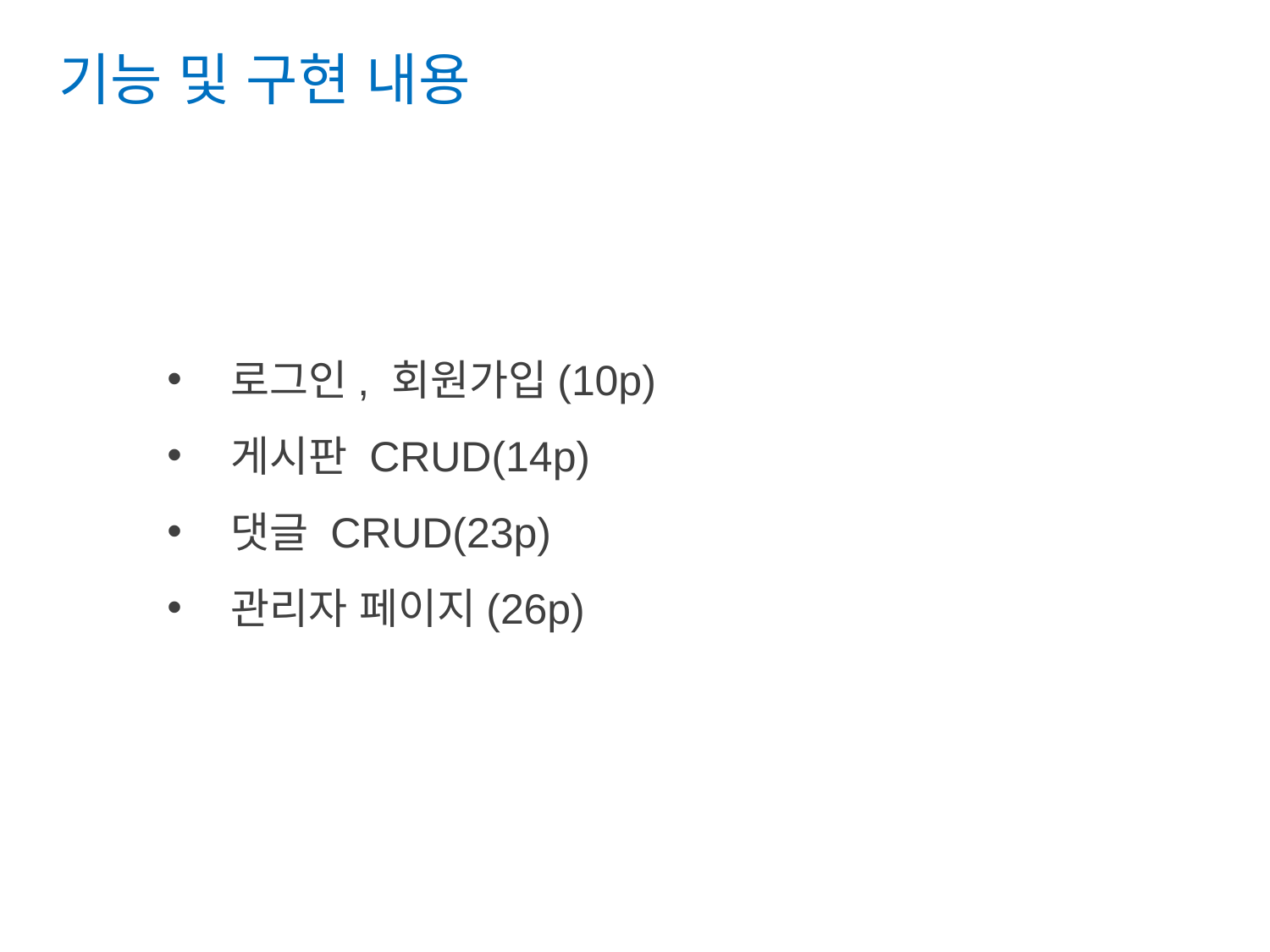

기능 및 구현 내용
로그인, 회원가입(10p)
게시판 CRUD(14p)
댓글 CRUD(23p)
관리자 페이지(26p)